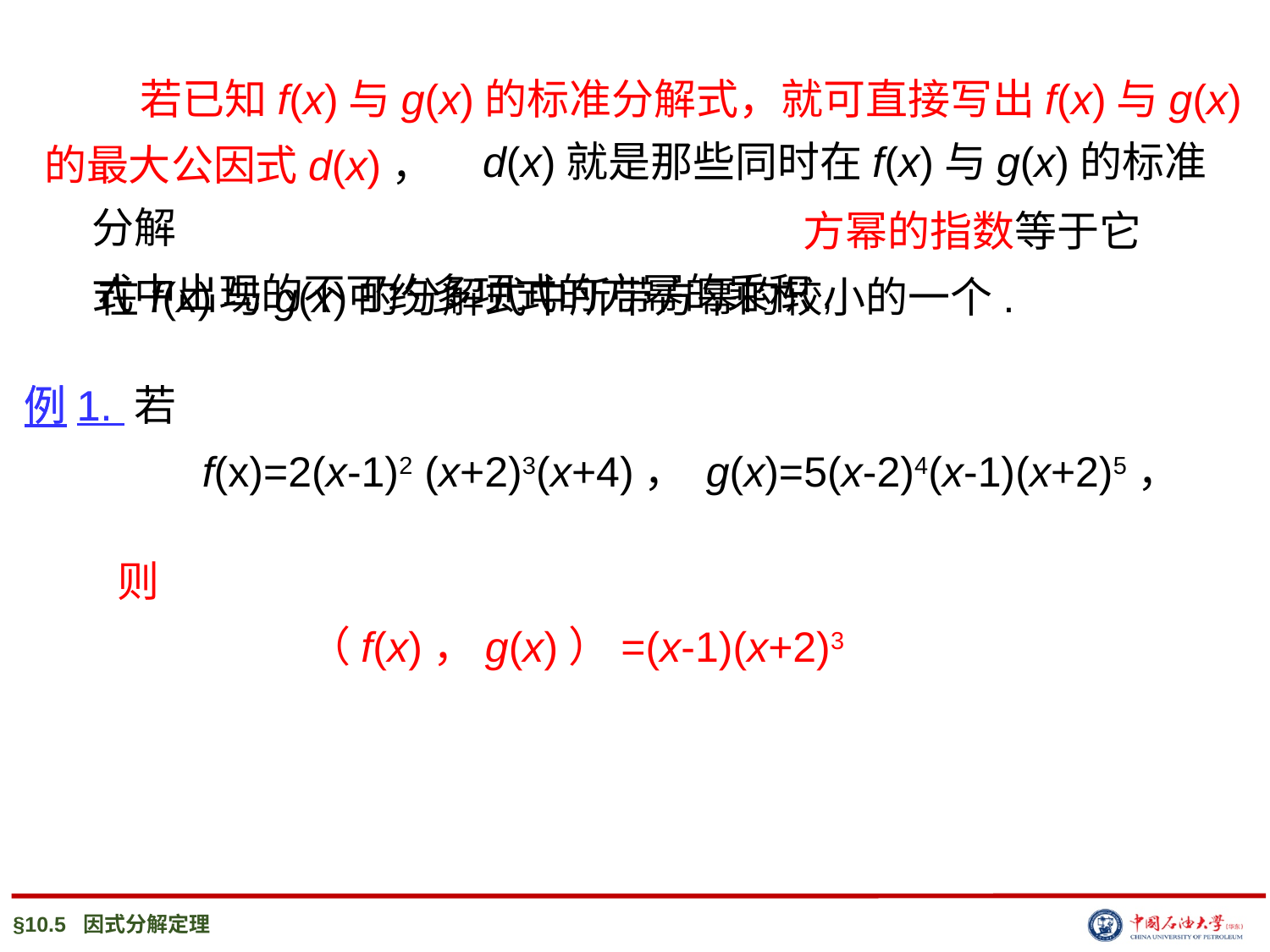

若已知f(x)与g(x)的标准分解式，就可直接写出f(x)与g(x)
的最大公因式d(x)，
                                 d(x)就是那些同时在f(x)与g(x)的标准分解
式中出现的不可约多项式的方幂的乘积,
                                                                         方幂的指数等于它
在f(x)与g(x)的分解式中所带方幂的较小的一个.
例1.
例1. 若
               f(x)=2(x-1)2 (x+2)3(x+4)， g(x)=5(x-2)4(x-1)(x+2)5，
则
                   （f(x)，g(x)）=(x-1)(x+2)3